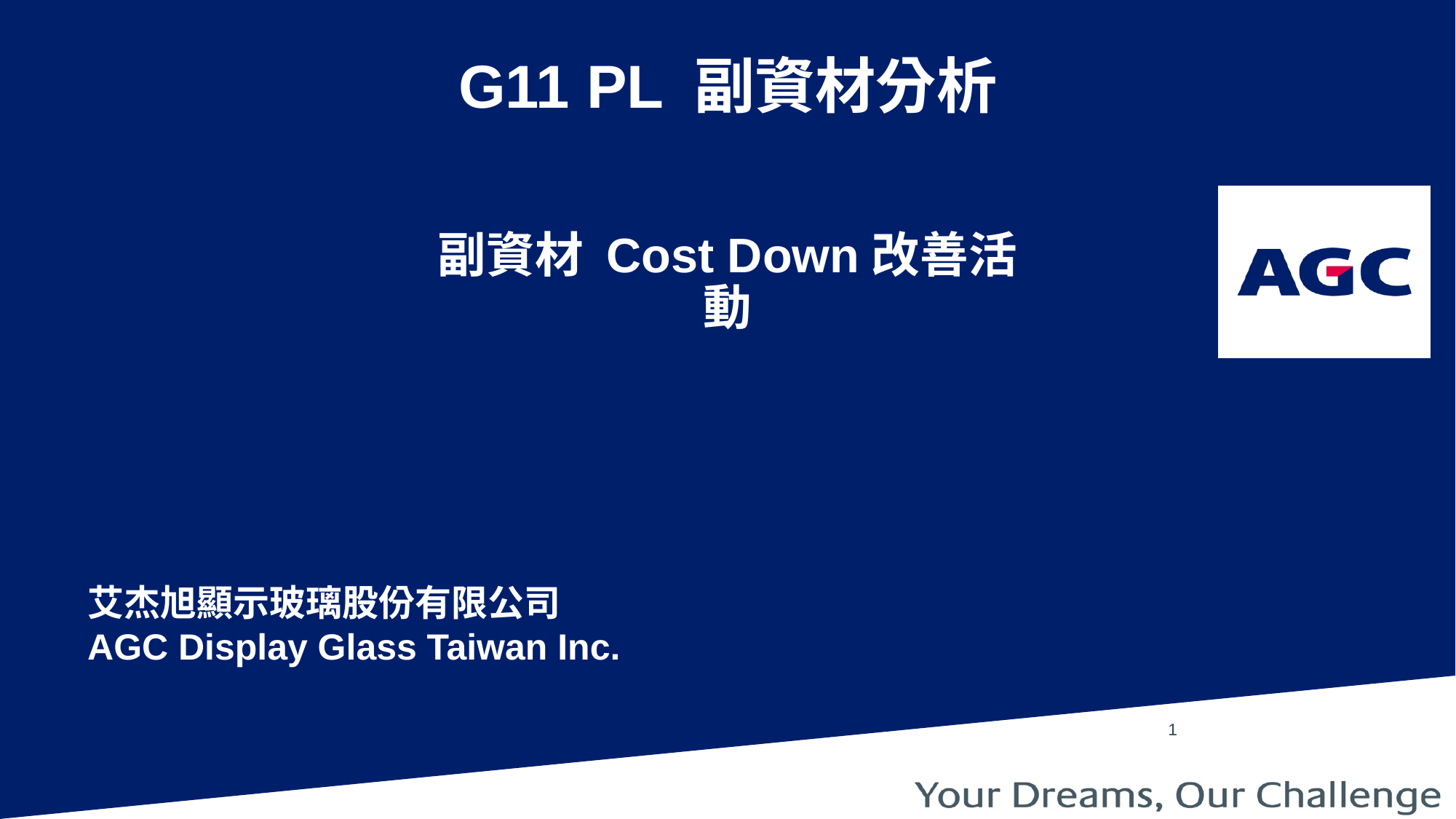

G11 PL 副資材分析
# 副資材 Cost Down改善活動
1